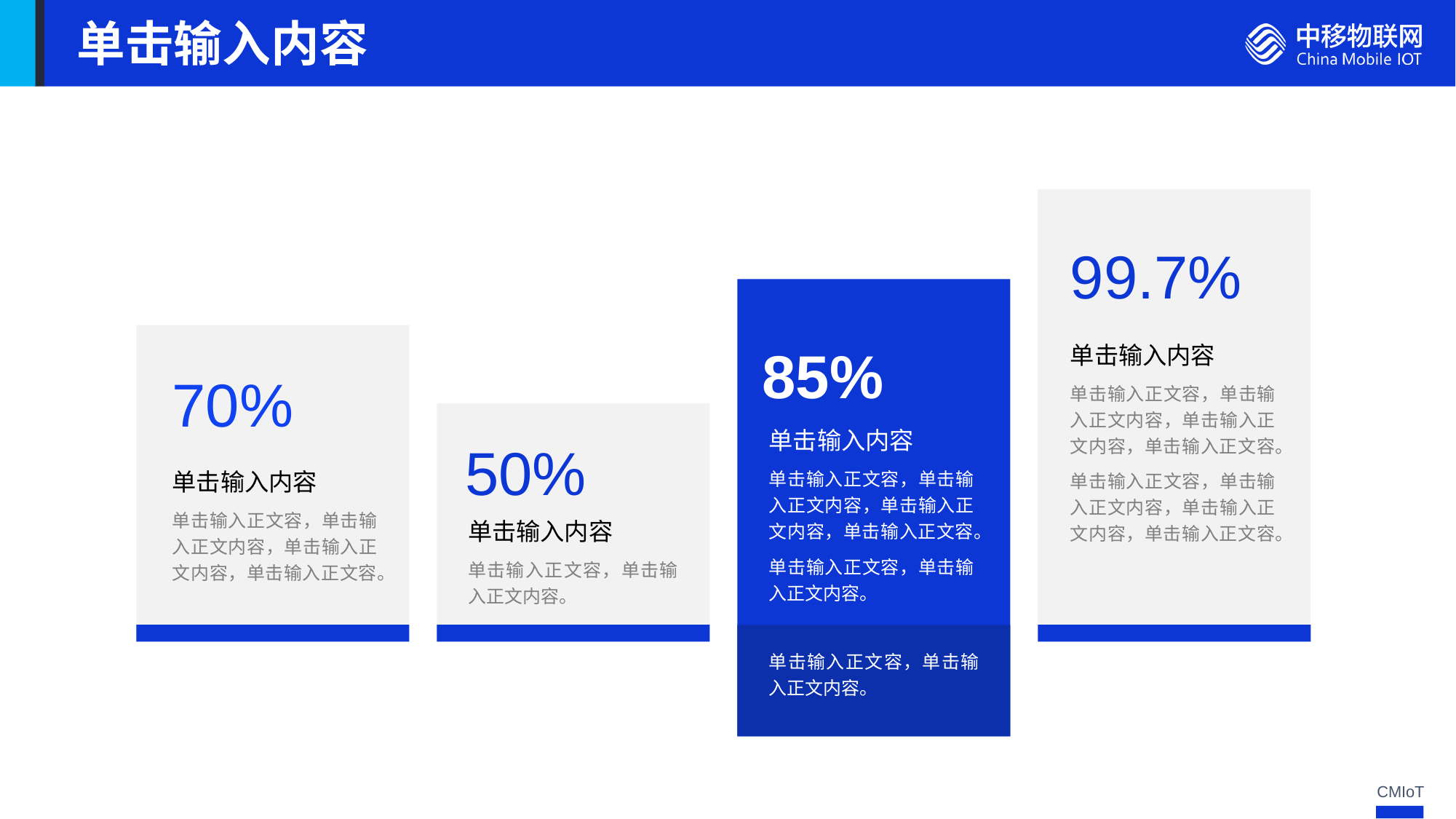

单击输入内容

99.7%

85%

单击输入内容
单击输入正文容，单击输入正文内容，单击输入正文内容，单击输入正文容。
单击输入正文容，单击输入正文内容，单击输入正文内容，单击输入正文容。

70%

50%
单击输入内容
单击输入正文容，单击输入正文内容，单击输入正文内容，单击输入正文容。
单击输入正文容，单击输入正文内容。
单击输入内容
单击输入正文容，单击输入正文内容，单击输入正文内容，单击输入正文容。
单击输入内容
单击输入正文容，单击输入正文内容。

单击输入正文容，单击输入正文内容。